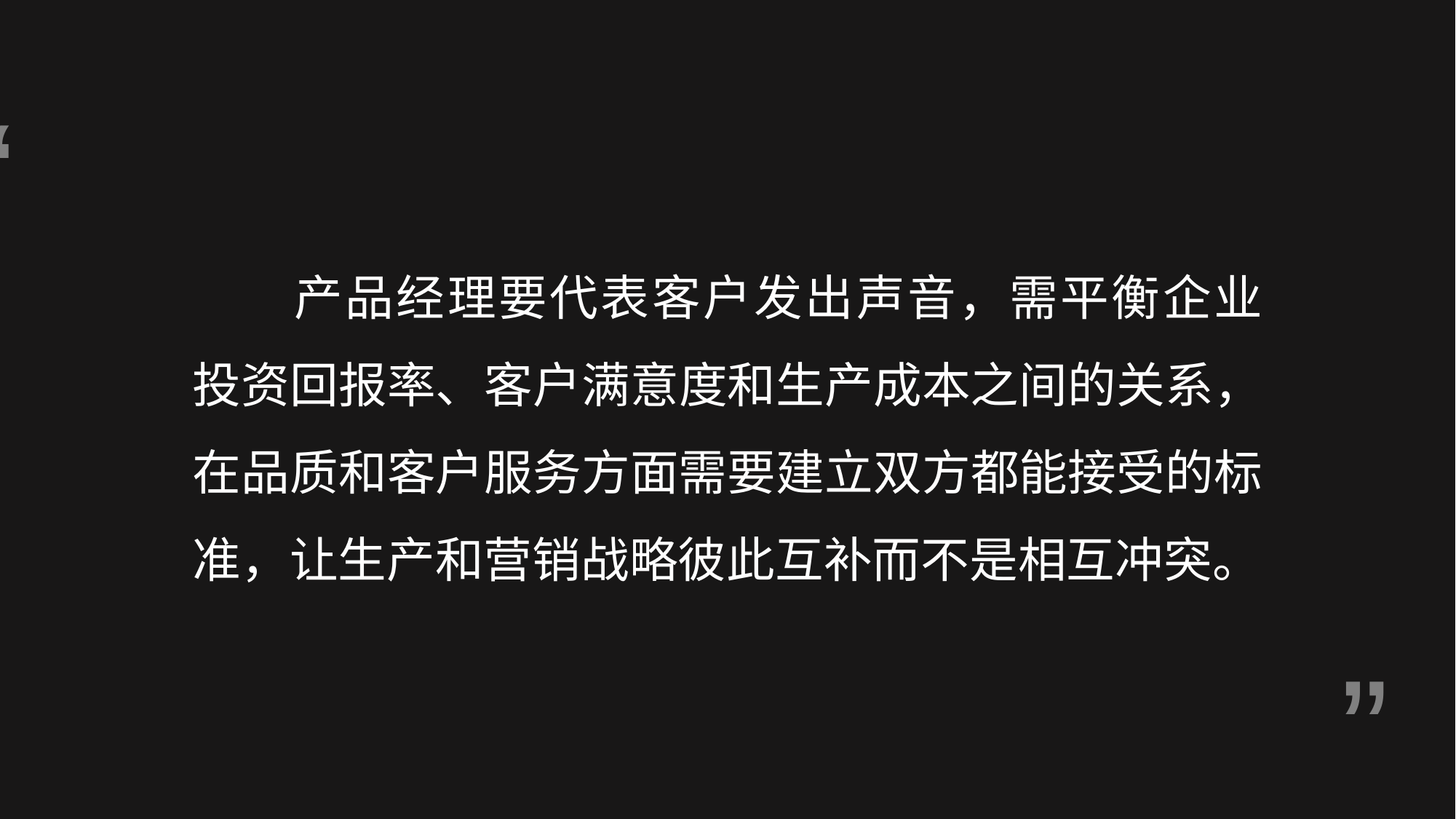

“
产品经理要代表客户发出声音，需平衡企业投资回报率、客户满意度和生产成本之间的关系，在品质和客户服务方面需要建立双方都能接受的标准，让生产和营销战略彼此互补而不是相互冲突。
”